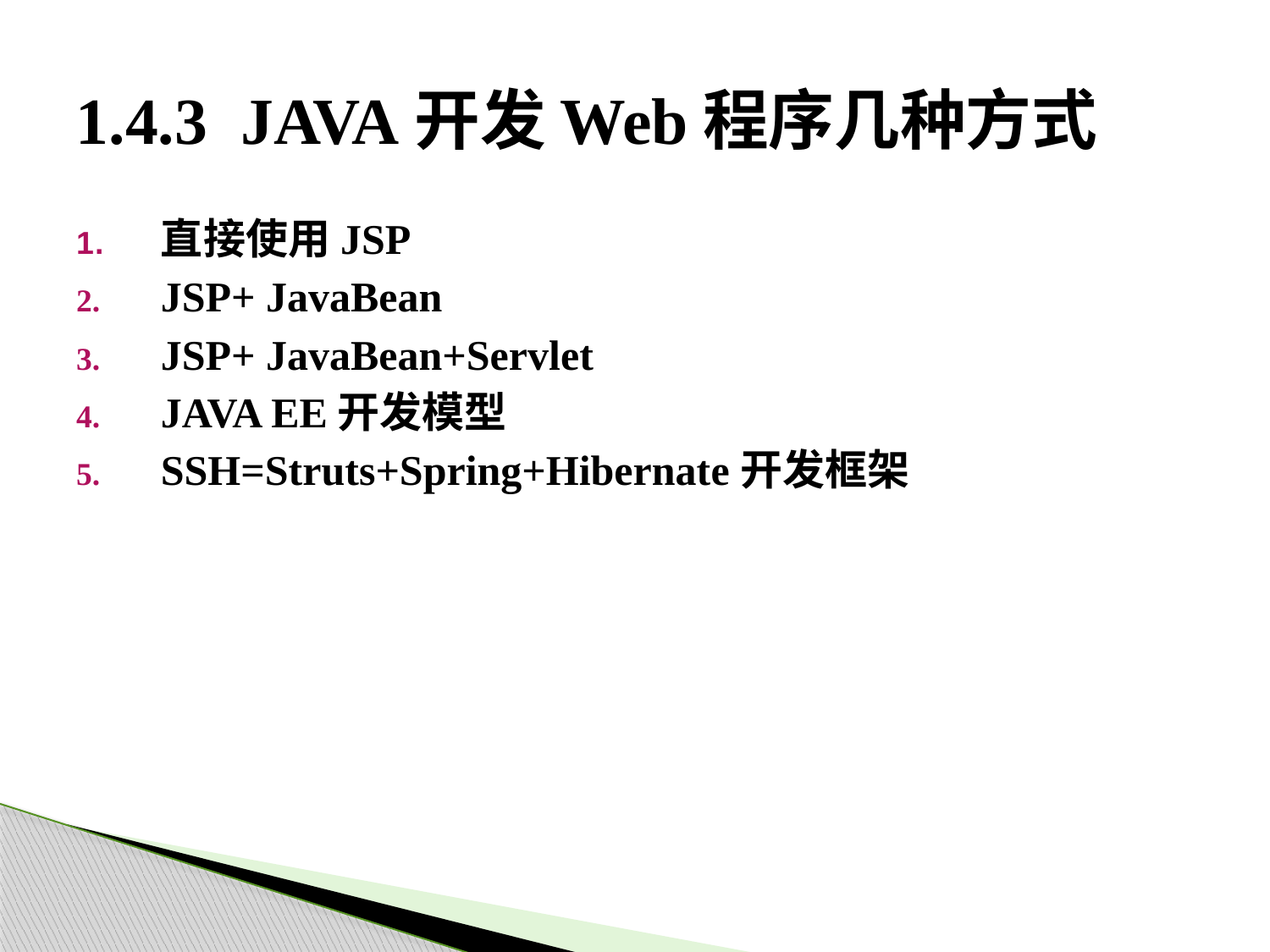

# 1.4.3  JAVA开发Web程序几种方式
直接使用JSP
JSP+ JavaBean
JSP+ JavaBean+Servlet
JAVA EE开发模型
SSH=Struts+Spring+Hibernate开发框架